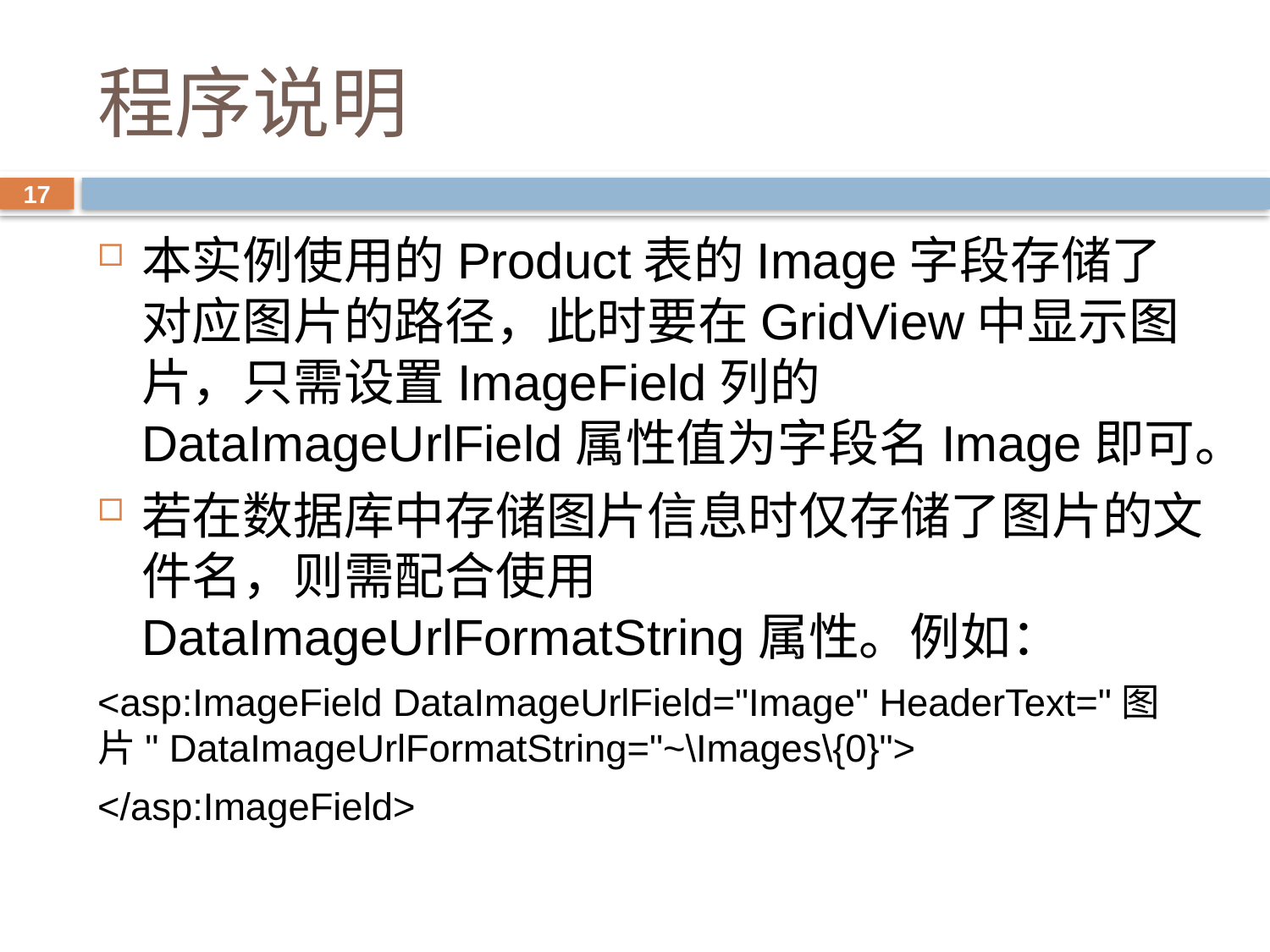

# 程序说明
17
本实例使用的Product表的Image字段存储了对应图片的路径，此时要在GridView中显示图片，只需设置ImageField列的DataImageUrlField属性值为字段名Image即可。
若在数据库中存储图片信息时仅存储了图片的文件名，则需配合使用DataImageUrlFormatString属性。例如：
<asp:ImageField DataImageUrlField="Image" HeaderText="图片" DataImageUrlFormatString="~\Images\{0}">
</asp:ImageField>